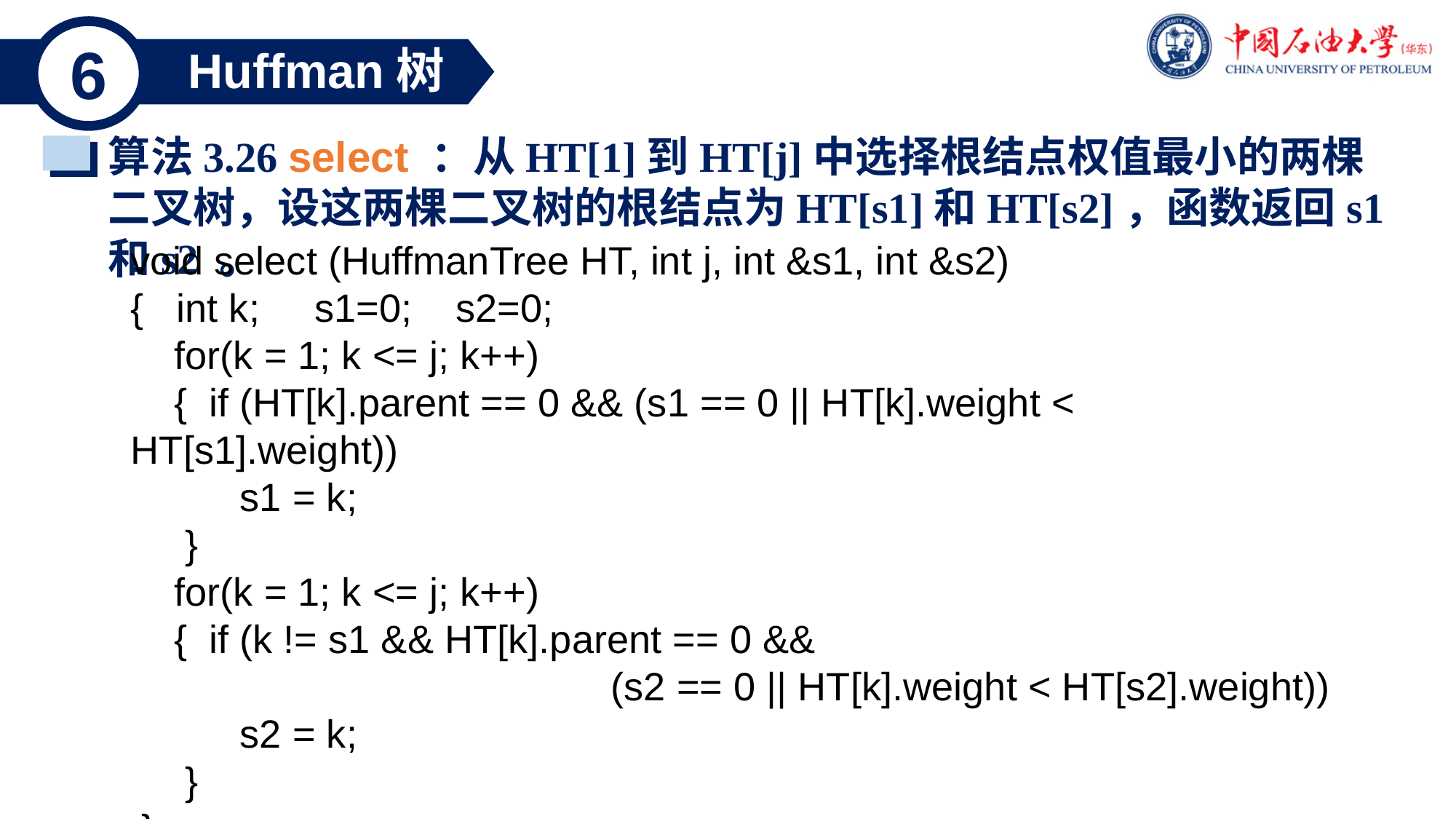

6
Huffman树
树与森林的遍历
算法3.26 select ：从HT[1]到HT[j]中选择根结点权值最小的两棵二叉树，设这两棵二叉树的根结点为HT[s1]和HT[s2]，函数返回s1和s2 。

void select (HuffmanTree HT, int j, int &s1, int &s2)
{   int k;     s1=0;    s2=0;
    for(k = 1; k <= j; k++)
    {  if (HT[k].parent == 0 && (s1 == 0 || HT[k].weight < HT[s1].weight))
          s1 = k;
     }
    for(k = 1; k <= j; k++)
    {  if (k != s1 && HT[k].parent == 0 &&
                                            (s2 == 0 || HT[k].weight < HT[s2].weight))
          s2 = k;
     }
 }